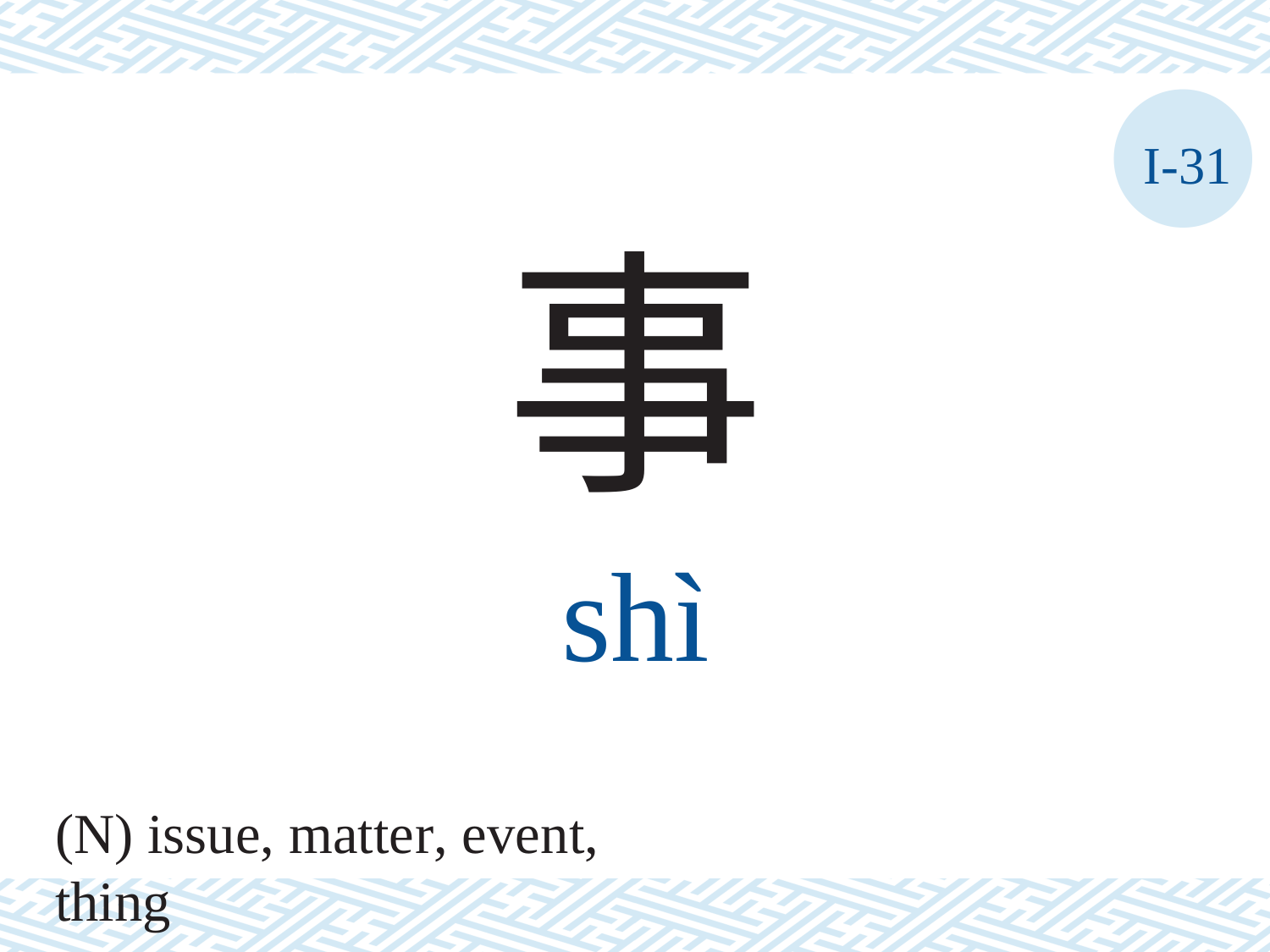

I-31
事
shì
(N) issue, matter, event, thing